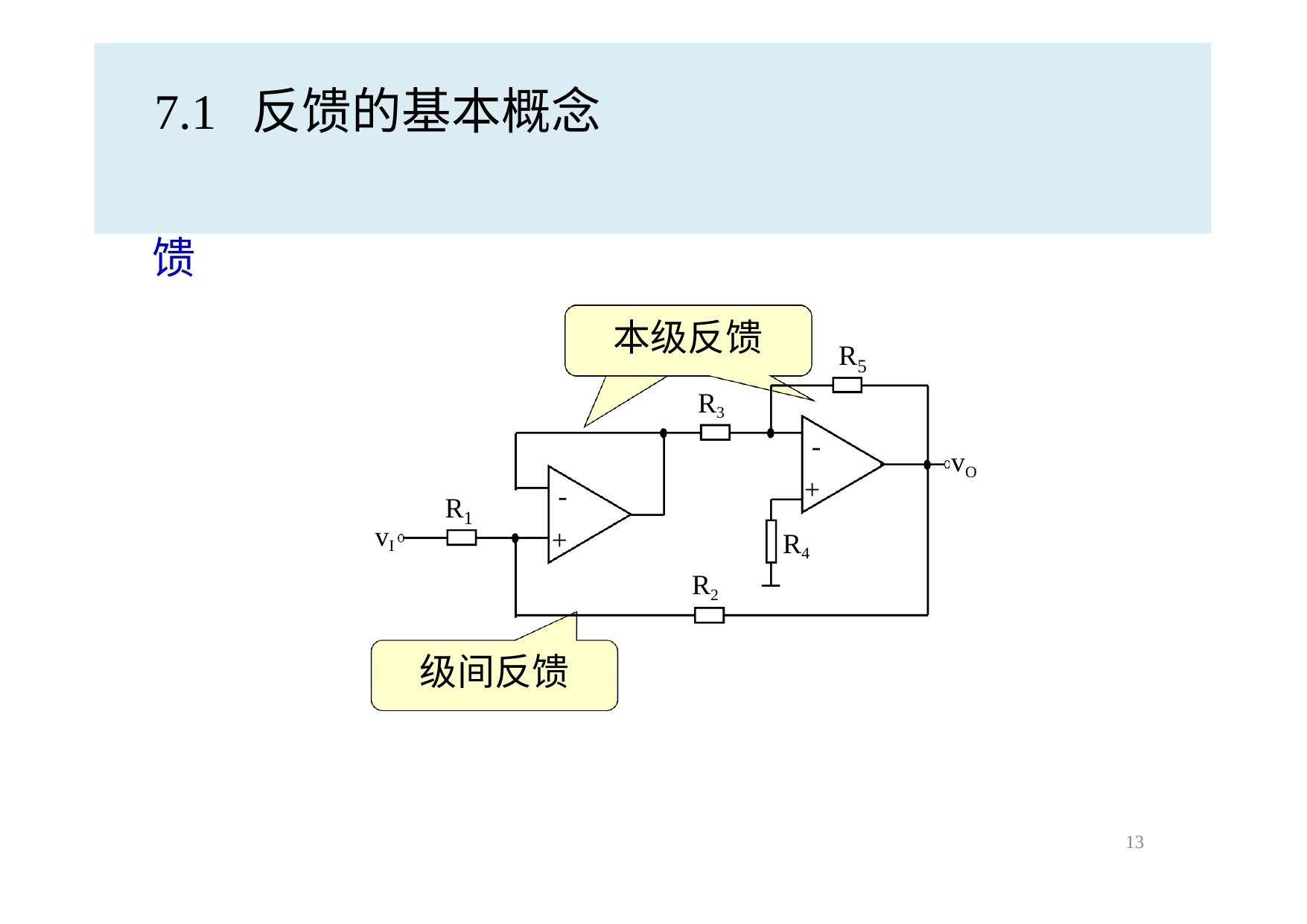

# 7.1 反馈的基本概念
3. 本级反馈与级间反馈

本级反馈
R3
R
5
-
+
R4
vO
-
+
R
1
vI
R2
级间反馈
13